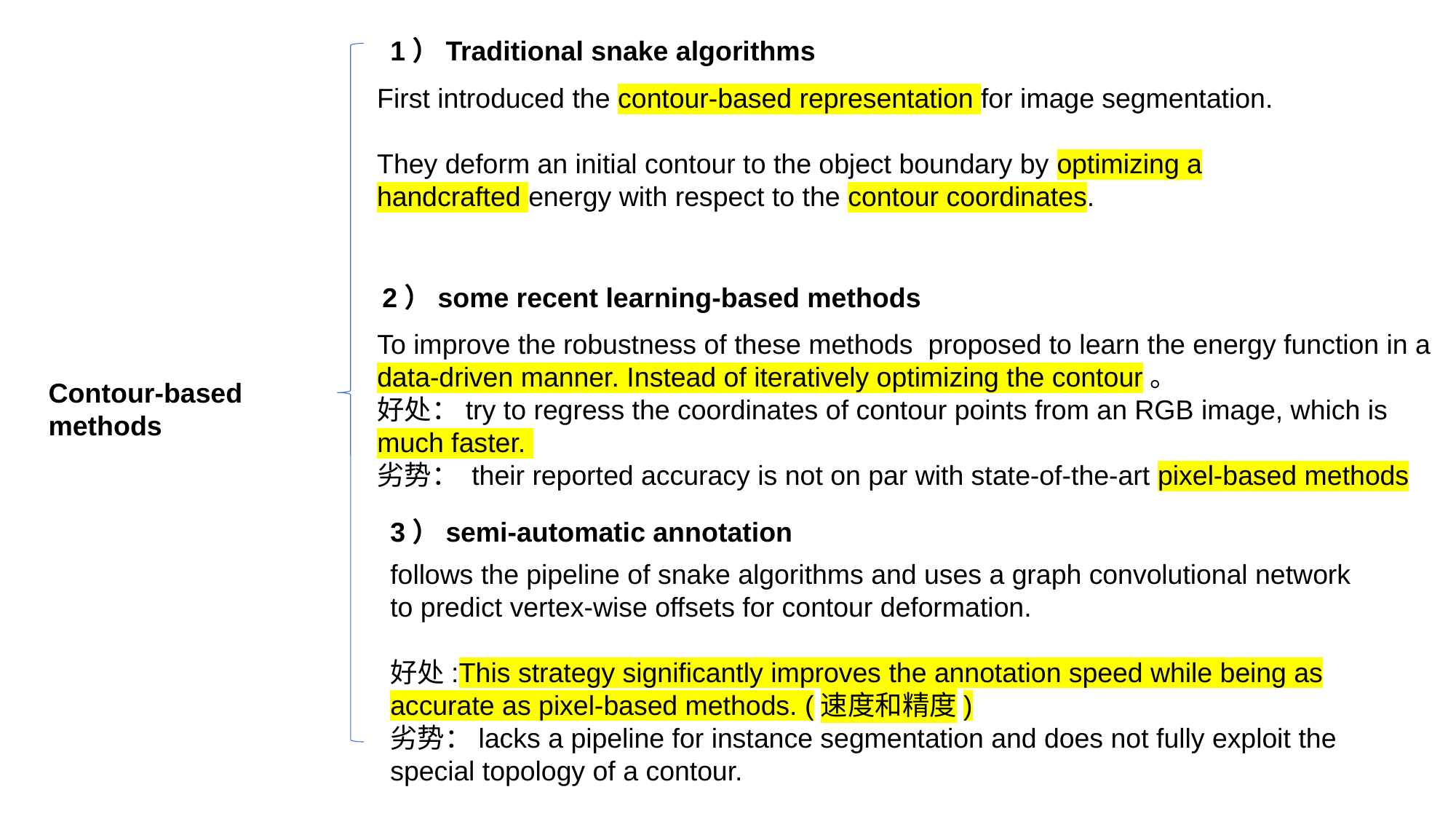

1）Traditional snake algorithms

First introduced the contour-based representation for image segmentation.

They deform an initial contour to the object boundary by optimizing a handcrafted energy with respect to the contour coordinates.
 2）some recent learning-based methods
To improve the robustness of these methods  proposed to learn the energy function in a data-driven manner. Instead of iteratively optimizing the contour。
好处：try to regress the coordinates of contour points from an RGB image, which is much faster.
劣势： their reported accuracy is not on par with state-of-the-art pixel-based methods

Contour-based methods
3）semi-automatic annotation
follows the pipeline of snake algorithms and uses a graph convolutional network to predict vertex-wise offsets for contour deformation.

好处:This strategy significantly improves the annotation speed while being as accurate as pixel-based methods. (速度和精度)
劣势：lacks a pipeline for instance segmentation and does not fully exploit the special topology of a contour.